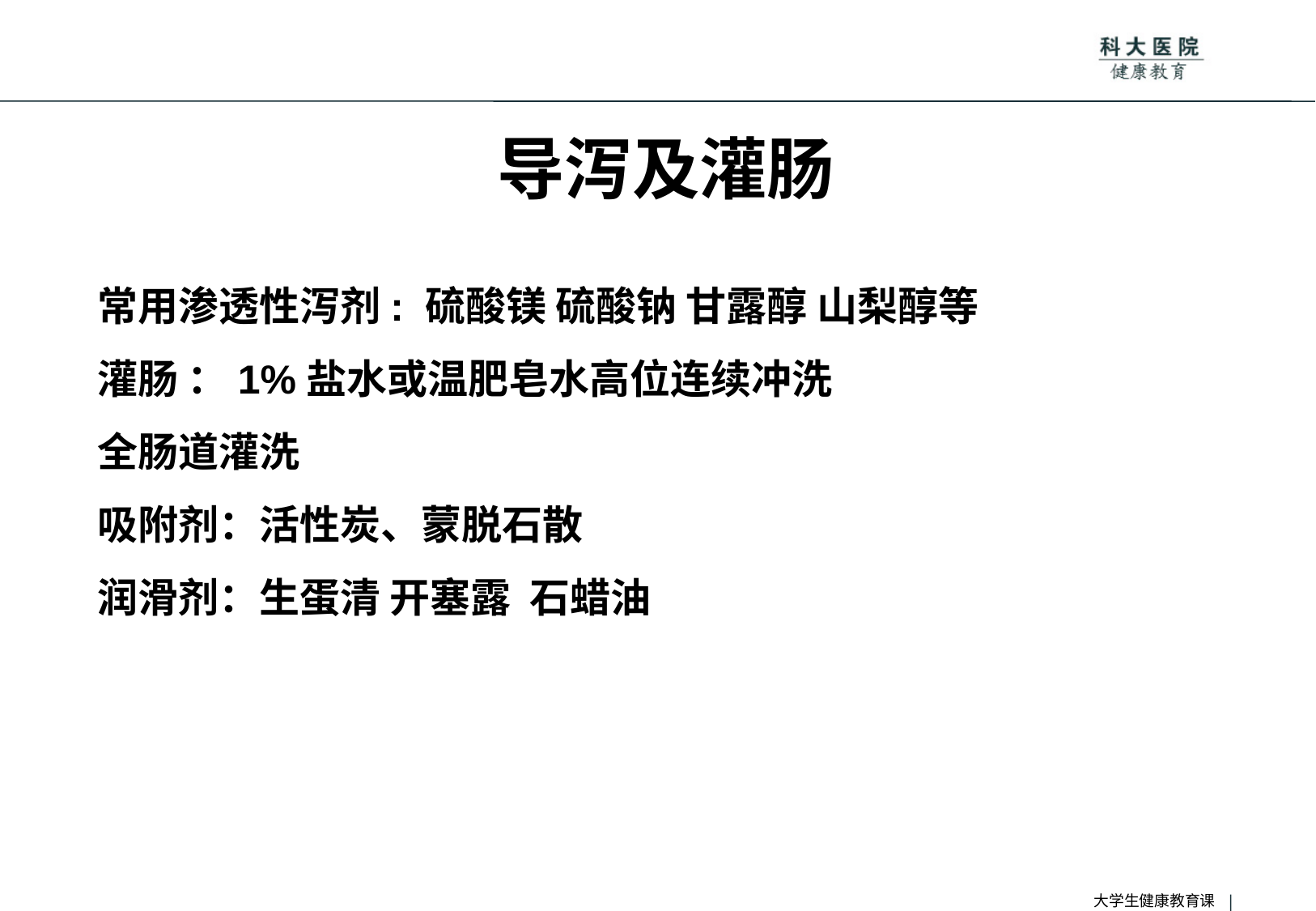

# 导泻及灌肠
常用渗透性泻剂: 硫酸镁 硫酸钠 甘露醇 山梨醇等
灌肠 ：1%盐水或温肥皂水高位连续冲洗
全肠道灌洗
吸附剂：活性炭、蒙脱石散
润滑剂：生蛋清 开塞露  石蜡油

大学生健康教育课
36